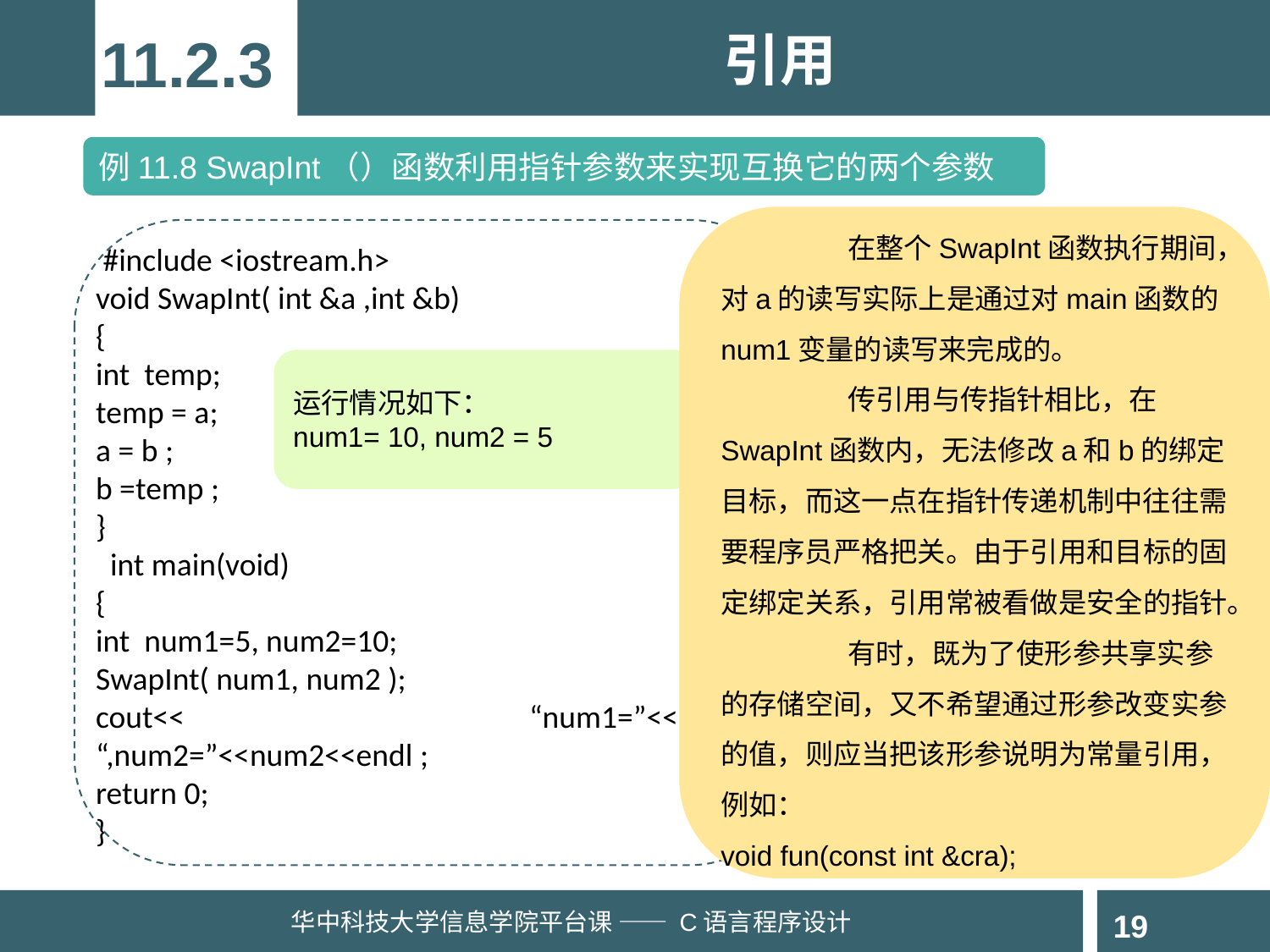

11.2.3
引用
例11.8 SwapInt（）函数利用指针参数来实现互换它的两个参数
	在整个SwapInt函数执行期间，对a的读写实际上是通过对main函数的num1变量的读写来完成的。
	传引用与传指针相比，在SwapInt函数内，无法修改a和b的绑定目标，而这一点在指针传递机制中往往需要程序员严格把关。由于引用和目标的固定绑定关系，引用常被看做是安全的指针。
	有时，既为了使形参共享实参的存储空间，又不希望通过形参改变实参的值，则应当把该形参说明为常量引用，例如：
void fun(const int &cra);

 #include <iostream.h>
void SwapInt( int &a ,int &b)
{
int  temp;
temp = a;
a = b ;
b =temp ;
}
  int main(void)
{
int  num1=5, num2=10;
SwapInt( num1, num2 );
cout<< “num1=”<<num1<< “,num2=”<<num2<<endl ;
return 0;
}
运行情况如下：
num1= 10, num2 = 5